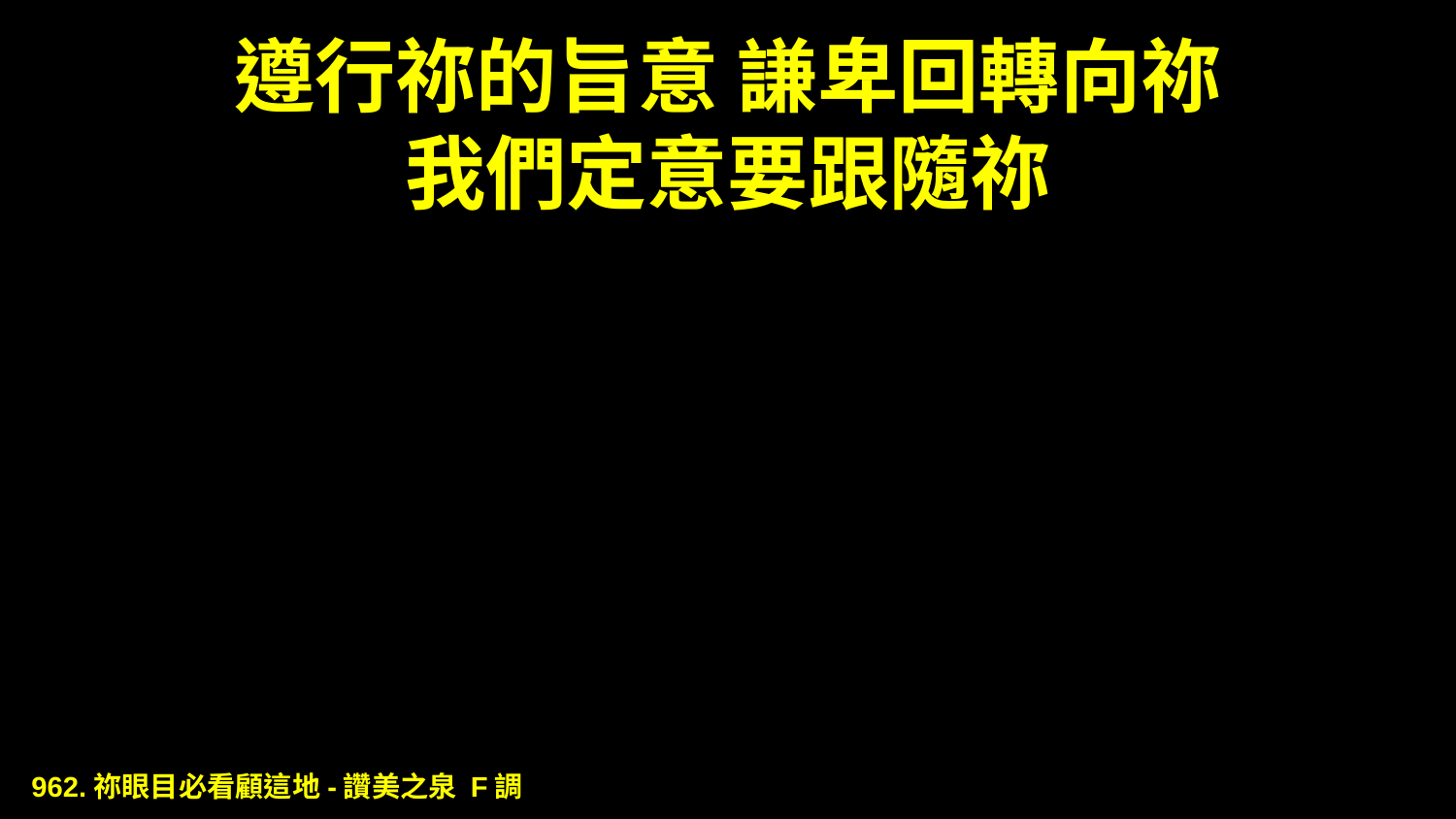

# 遵行祢的旨意 謙卑回轉向祢 我們定意要跟隨祢
962.祢眼目必看顧這地-讚美之泉 F調